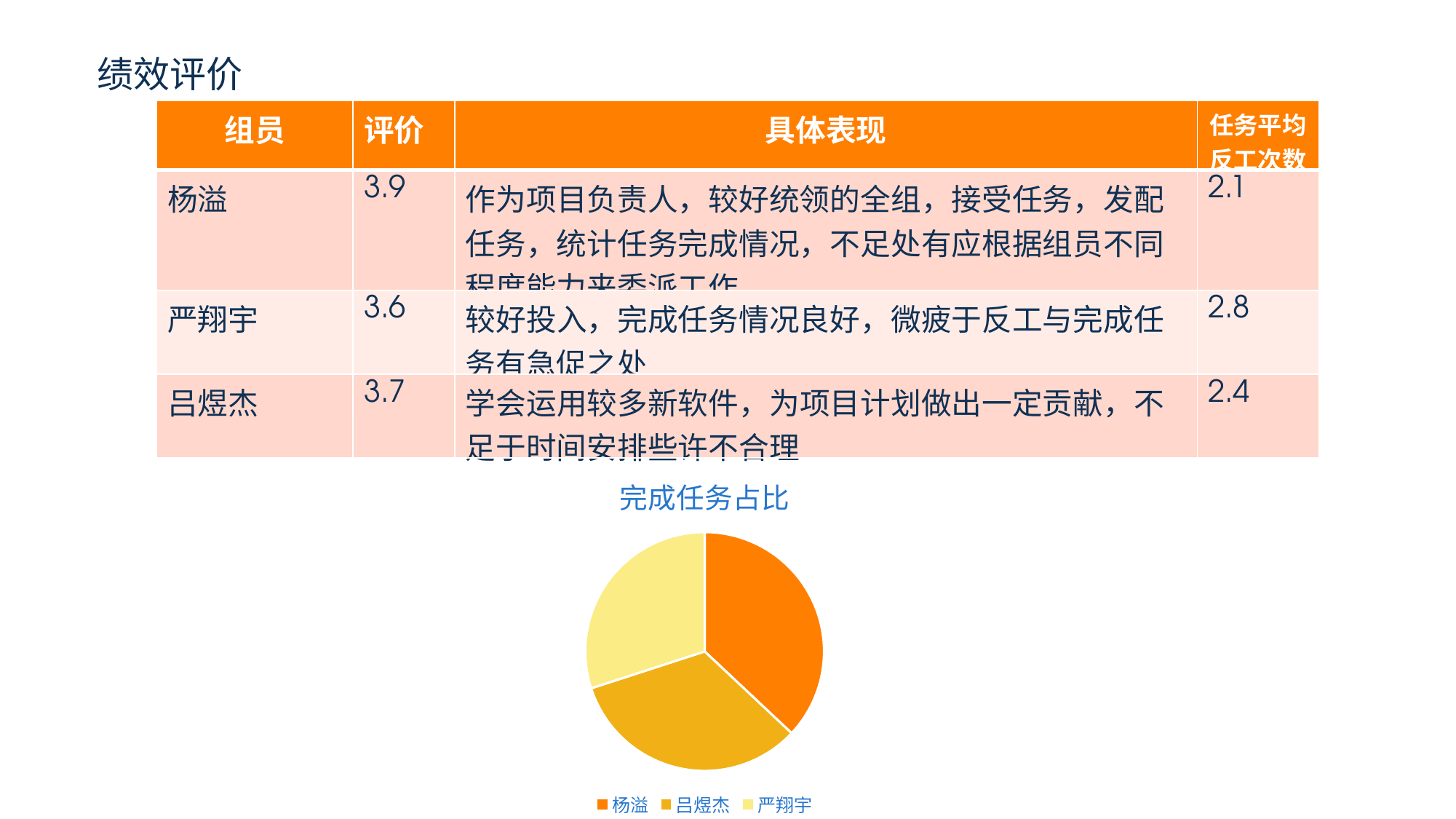

绩效评价
| 组员 | 评价 | 具体表现 | 任务平均反工次数 |
| --- | --- | --- | --- |
| 杨溢 | 3.9 | 作为项目负责人，较好统领的全组，接受任务，发配任务，统计任务完成情况，不足处有应根据组员不同程度能力来委派工作 | 2.1 |
| 严翔宇 | 3.6 | 较好投入，完成任务情况良好，微疲于反工与完成任务有急促之处 | 2.8 |
| 吕煜杰 | 3.7 | 学会运用较多新软件，为项目计划做出一定贡献，不足于时间安排些许不合理 | 2.4 |

### Chart

| Category |
|---|

### Chart:

| Category | 完成任务占比 |
|---|---|
| 杨溢 | 3.7 |
| 吕煜杰 | 3.3 |
| 严翔宇 | 3.0 |